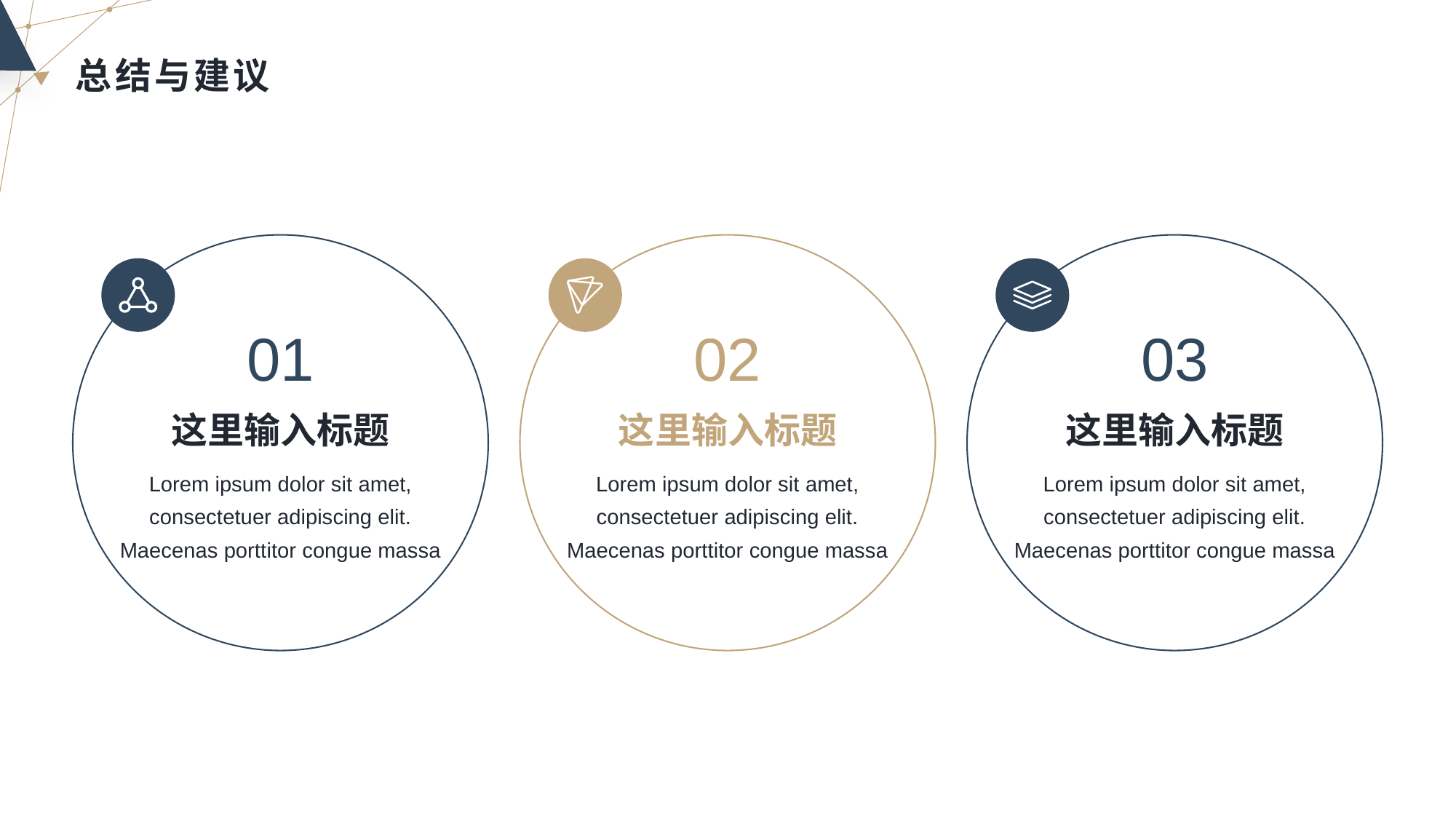

# 总结与建议

01
02
03
这里输入标题
这里输入标题
这里输入标题
Lorem ipsum dolor sit amet, consectetuer adipiscing elit. Maecenas porttitor congue massa
Lorem ipsum dolor sit amet, consectetuer adipiscing elit. Maecenas porttitor congue massa
Lorem ipsum dolor sit amet, consectetuer adipiscing elit. Maecenas porttitor congue massa